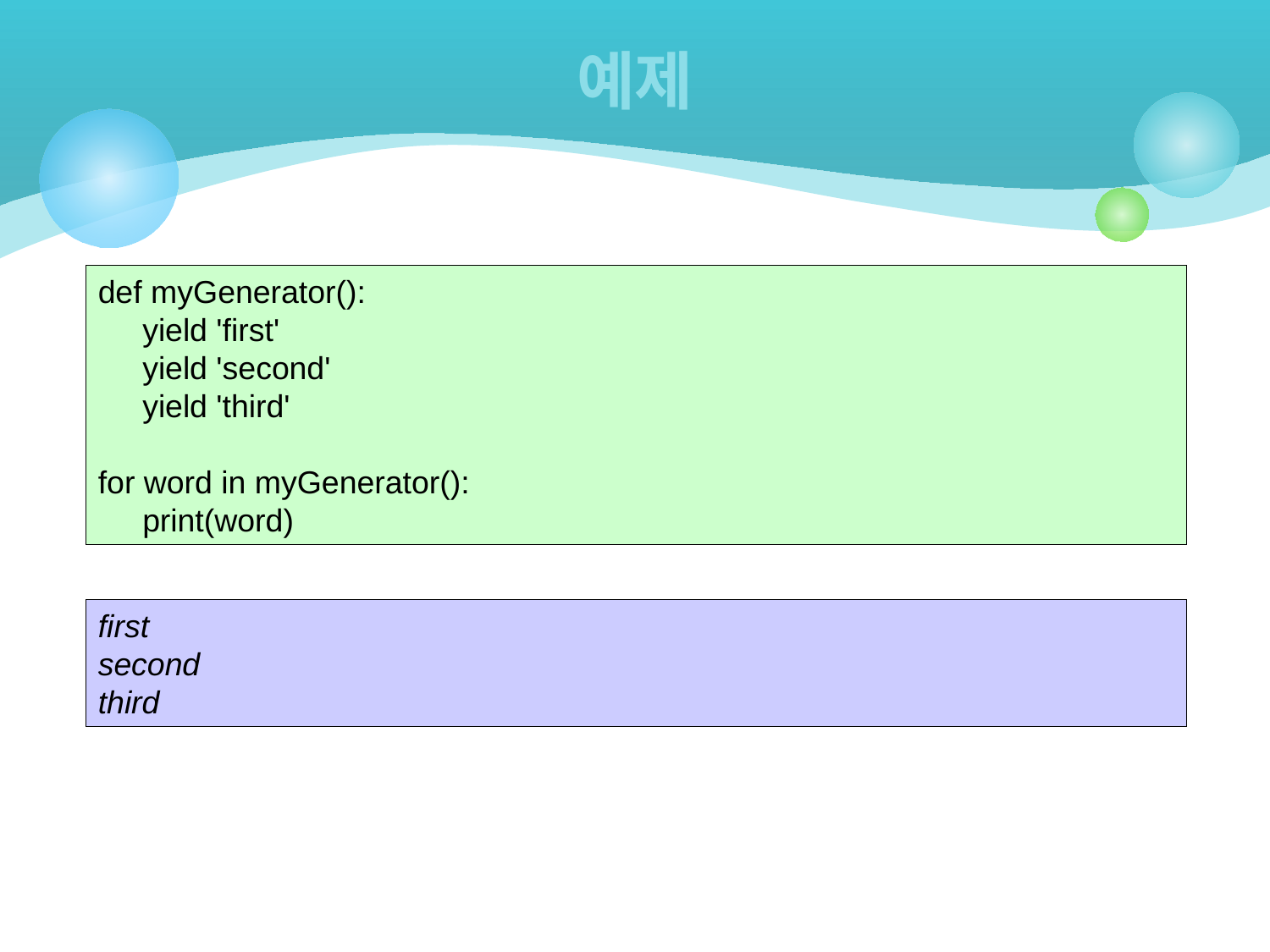

# 예제
def myGenerator():
     yield 'first'
     yield 'second'
     yield 'third'

for word in myGenerator():
     print(word)
first
second
third